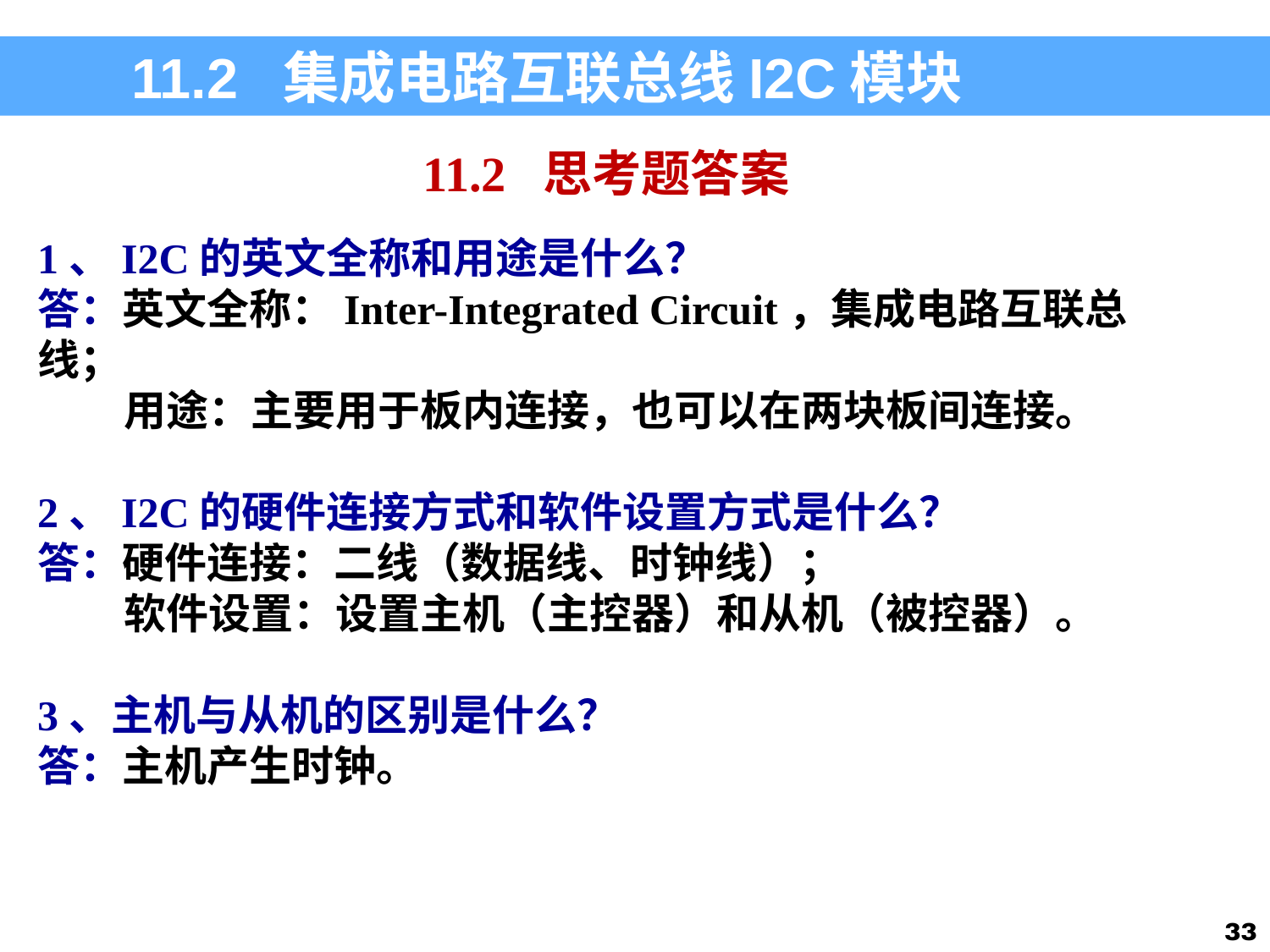

11.2  集成电路互联总线I2C模块
11.2  思考题答案
1、I2C的英文全称和用途是什么？
答：英文全称：Inter-Integrated Circuit，集成电路互联总线；
        用途：主要用于板内连接，也可以在两块板间连接。

2、I2C的硬件连接方式和软件设置方式是什么？
答：硬件连接：二线（数据线、时钟线）；
        软件设置：设置主机（主控器）和从机（被控器）。

3、主机与从机的区别是什么？
答：主机产生时钟。
33